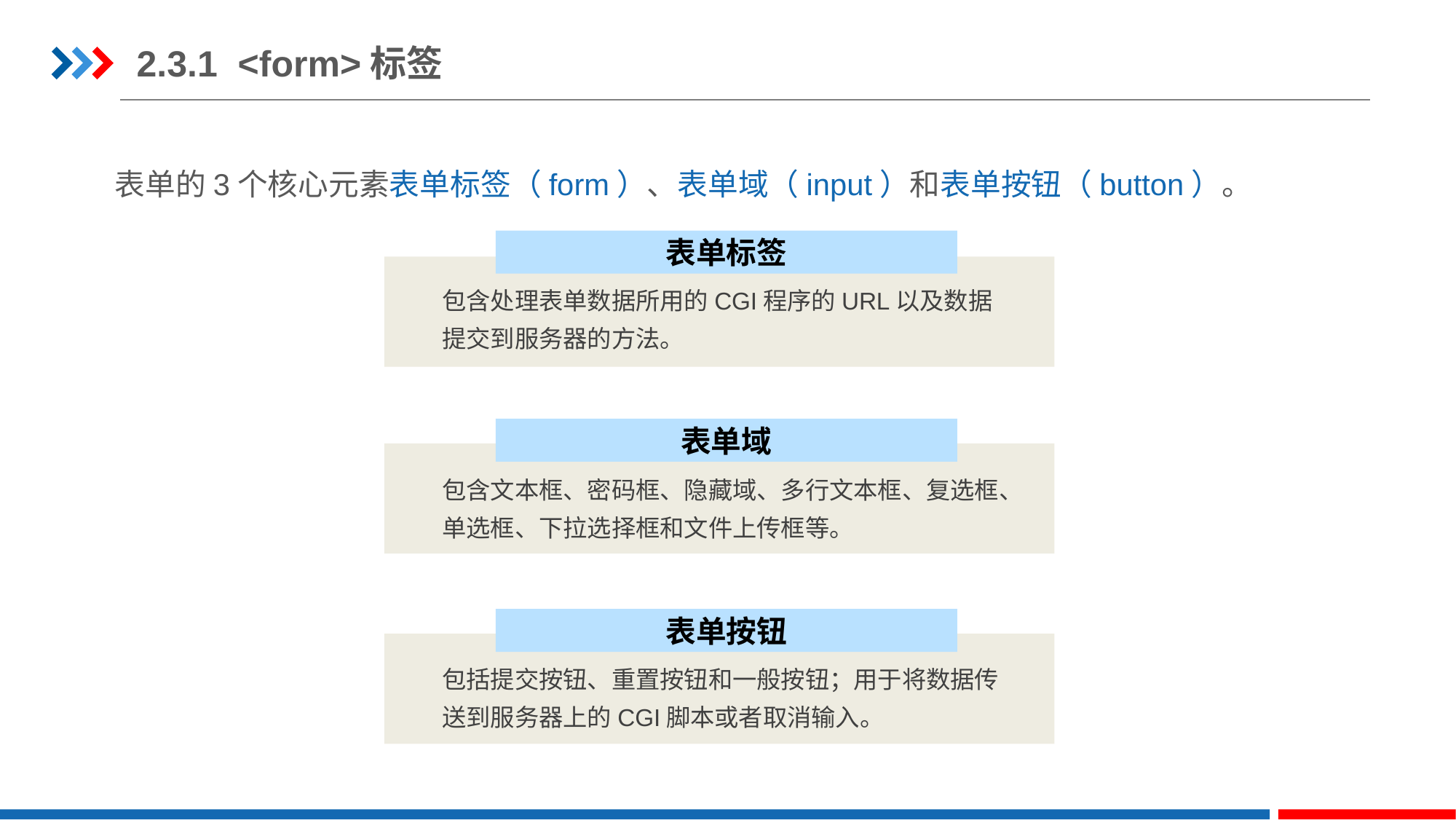

2.3.1  <form>标签
表单的3个核心元素表单标签（form）、表单域（input）和表单按钮（button）。
表单标签

包含处理表单数据所用的CGI程序的URL以及数据提交到服务器的方法。
表单域

包含文本框、密码框、隐藏域、多行文本框、复选框、单选框、下拉选择框和文件上传框等。
表单按钮

包括提交按钮、重置按钮和一般按钮；用于将数据传送到服务器上的CGI脚本或者取消输入。